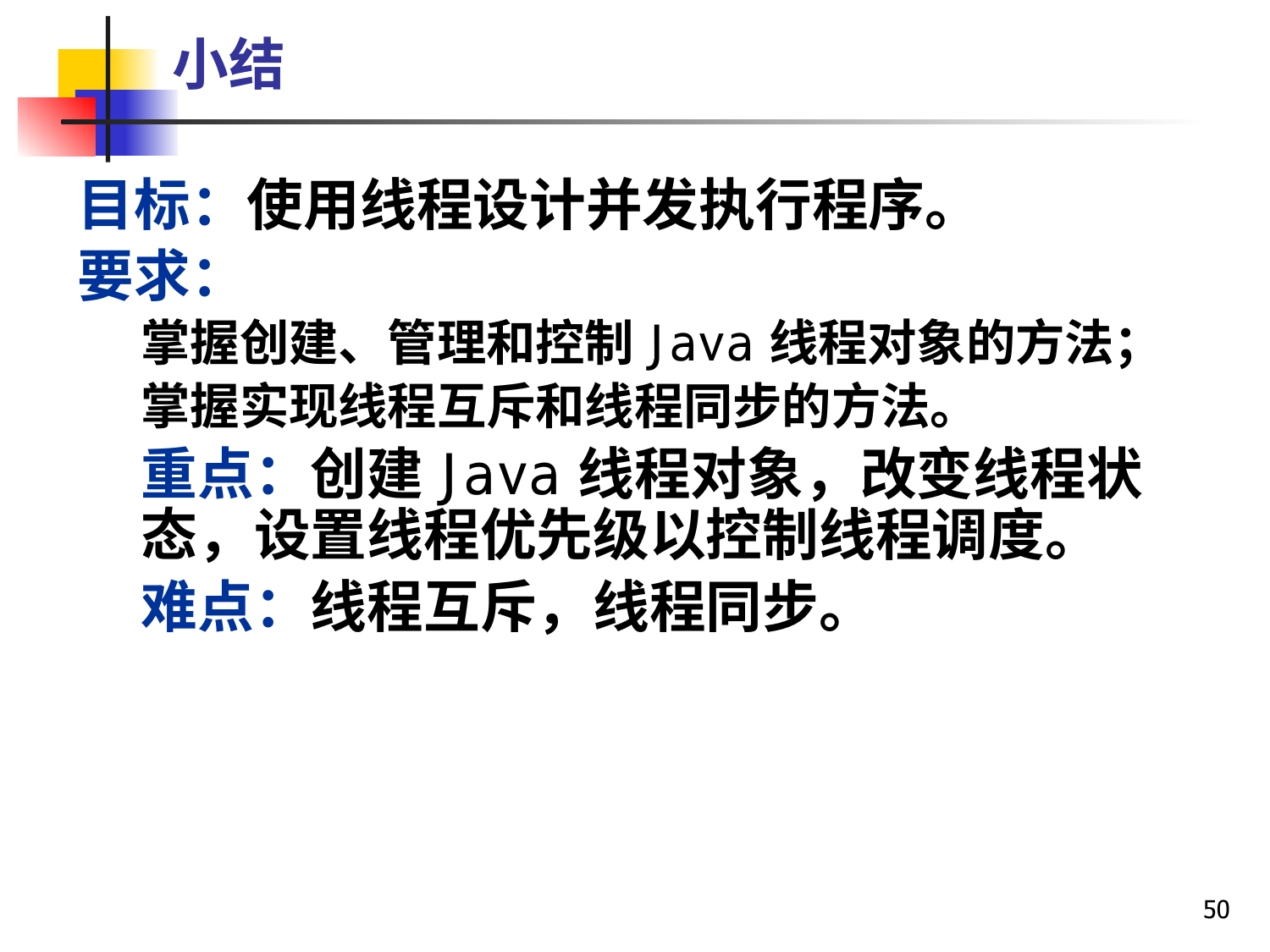

# 小结
目标：使用线程设计并发执行程序。
要求：
掌握创建、管理和控制Java线程对象的方法；
掌握实现线程互斥和线程同步的方法。
重点：创建Java线程对象，改变线程状态，设置线程优先级以控制线程调度。
难点：线程互斥，线程同步。
50